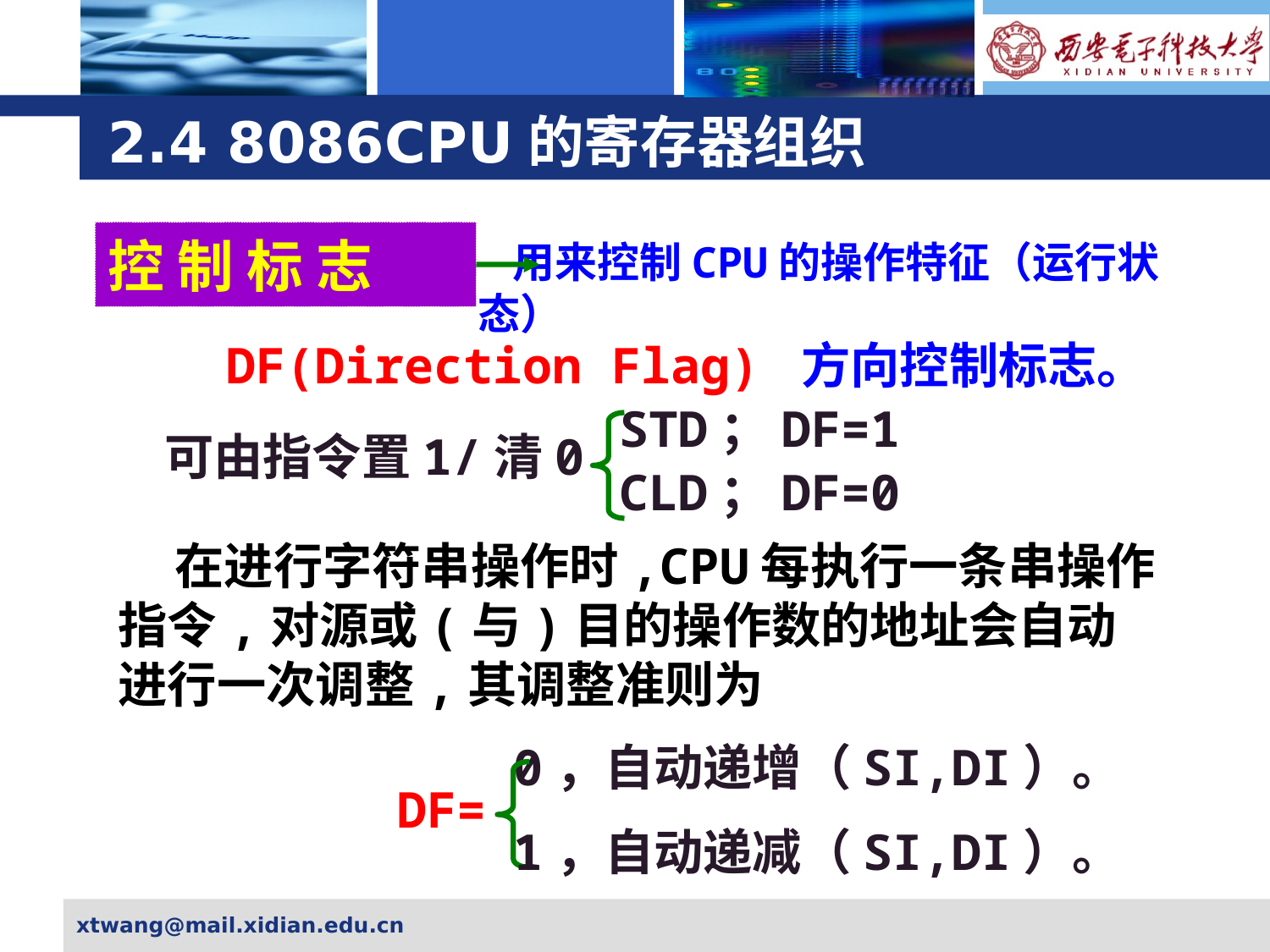

# 2.4 8086CPU的寄存器组织
控 制 标 志
  用来控制CPU的操作特征（运行状态）

    DF(Direction Flag) 方向控制标志。

    可由指令置1/清0
STD；DF=1

CLD；DF=0
    在进行字符串操作时,CPU每执行一条串操作指令,对源或(与)目的操作数的地址会自动进行一次调整,其调整准则为
0，自动递增（SI,DI）。

DF=
1，自动递减（SI,DI）。
xtwang@mail.xidian.edu.cn